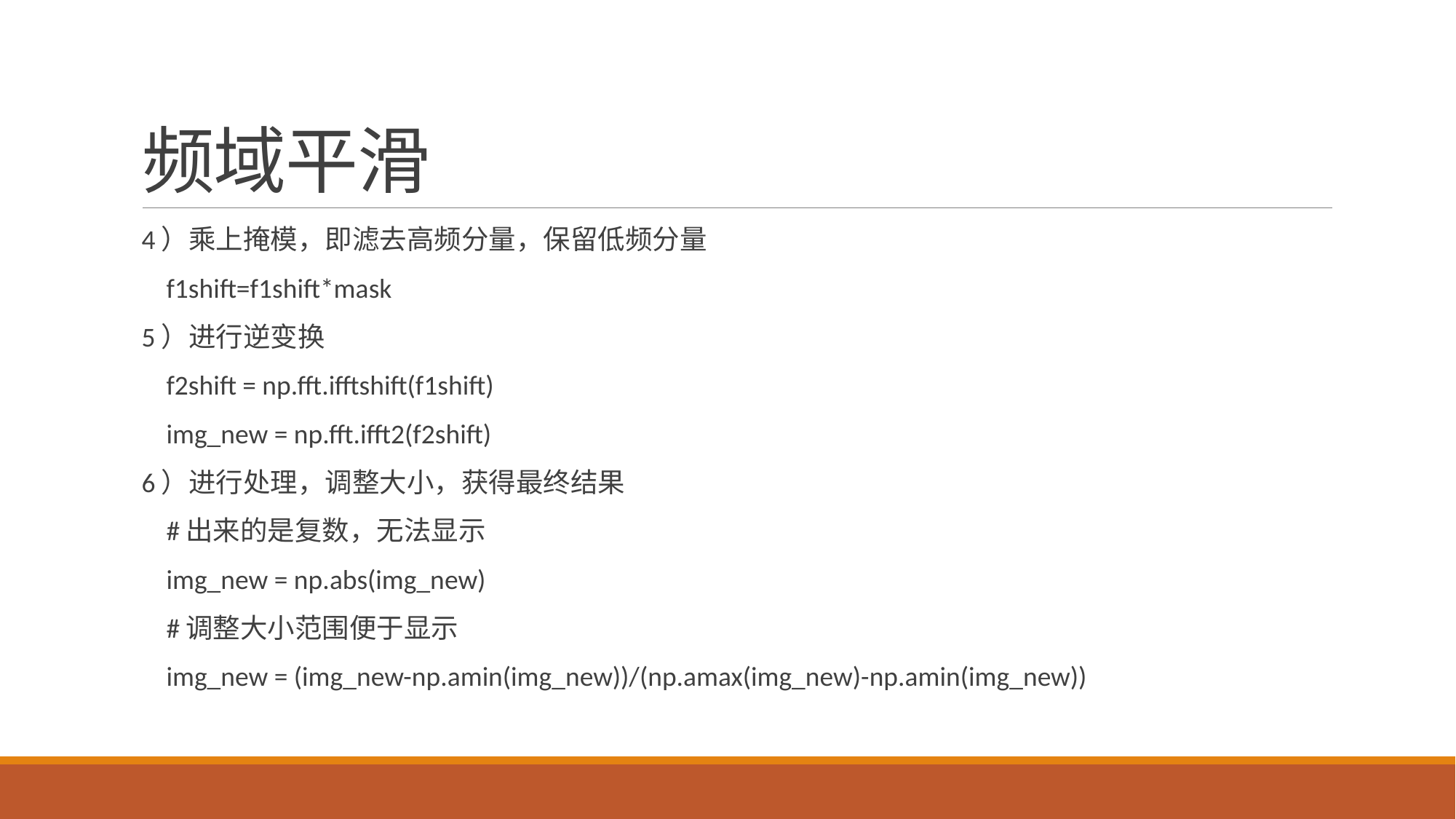

# 频域平滑
4）乘上掩模，即滤去高频分量，保留低频分量
    f1shift=f1shift*mask
5）进行逆变换
    f2shift = np.fft.ifftshift(f1shift)
    img_new = np.fft.ifft2(f2shift)
6）进行处理，调整大小，获得最终结果
    #出来的是复数，无法显示
    img_new = np.abs(img_new)
    #调整大小范围便于显示
    img_new = (img_new-np.amin(img_new))/(np.amax(img_new)-np.amin(img_new))